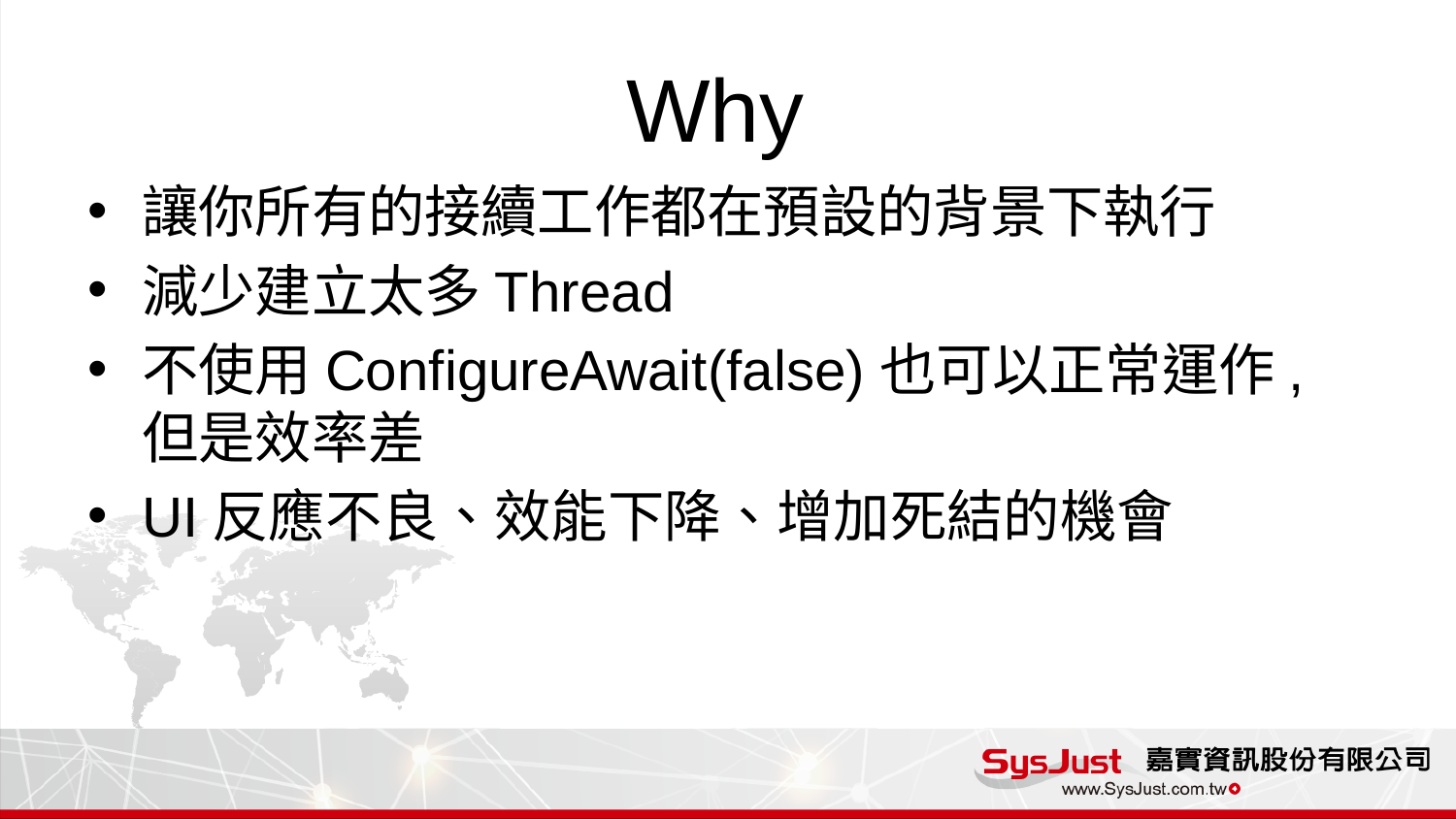

# Why
讓你所有的接續工作都在預設的背景下執行
減少建立太多Thread
不使用ConfigureAwait(false)也可以正常運作,但是效率差
UI反應不良、效能下降、增加死結的機會